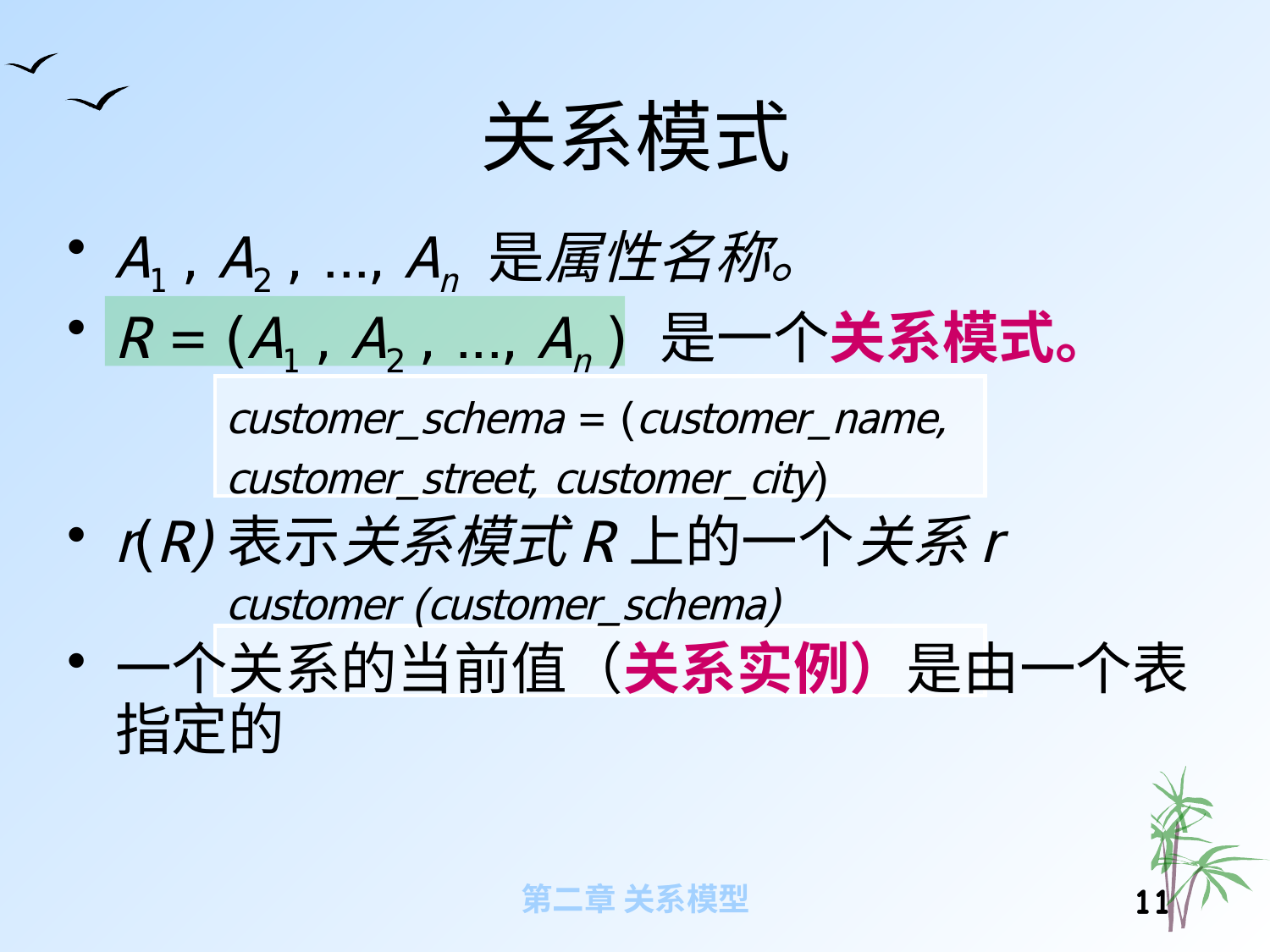

# 关系模式
A1 , A2 , ..., An 是属性名称。
R = (A1 , A2 , ..., An ) 是一个关系模式。
	customer_schema = (customer_name, customer_street, customer_city)
r(R)表示关系模式R上的一个关系r
	customer (customer_schema)
一个关系的当前值（关系实例）是由一个表指定的

第二章 关系模型
11